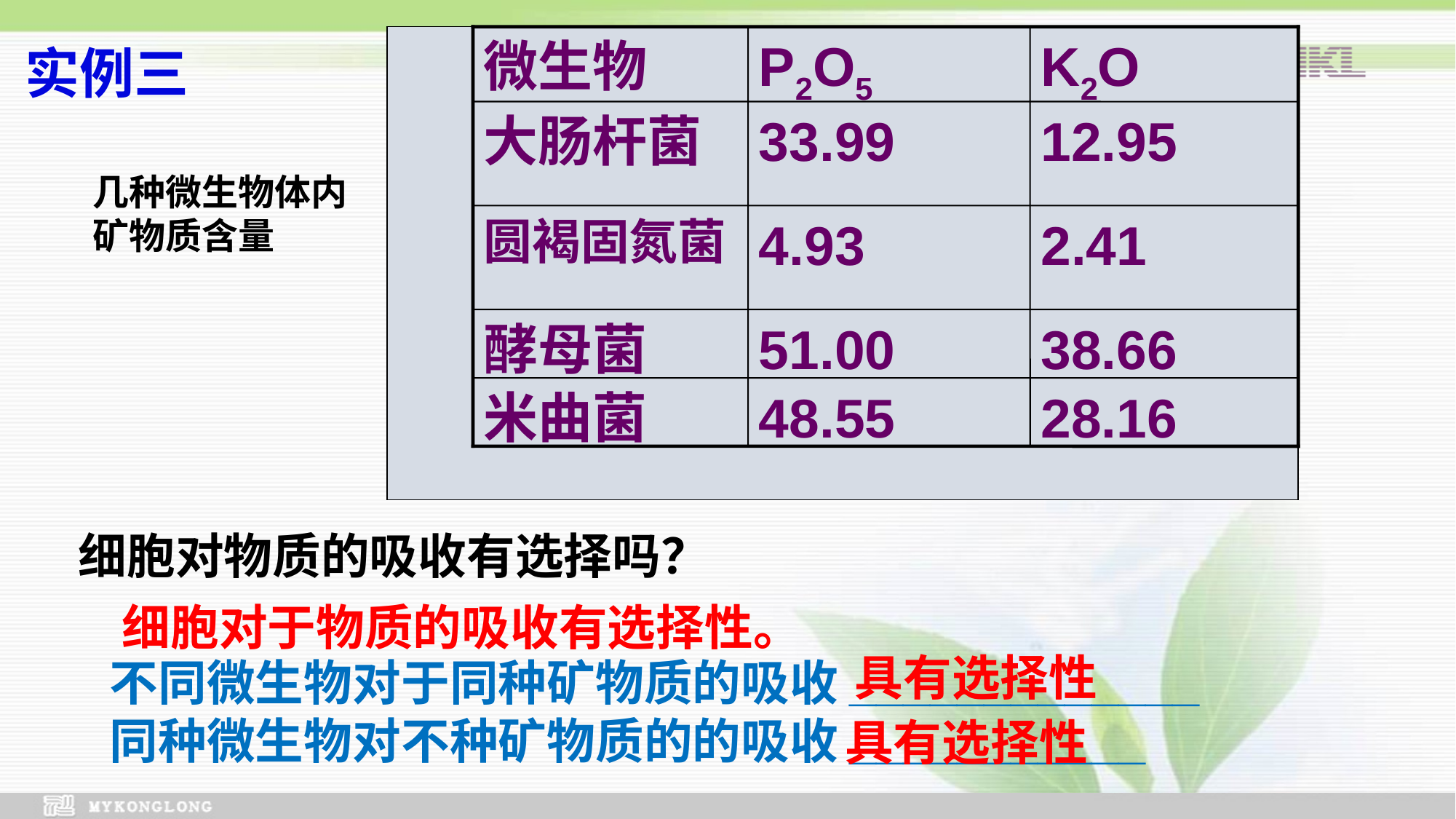

微生物

P2O5

K2O

大肠杆菌

33.99
12.95
圆褐固氮菌

4.93
2.41
酵母菌

51.00
38.66
米曲菌

48.55
28.16

实例三
几种微生物体内矿物质含量
细胞对物质的吸收有选择吗？
细胞对于物质的吸收有选择性。
具有选择性
不同微生物对于同种矿物质的吸收_____________
同种微生物对不种矿物质的的吸收___________
具有选择性